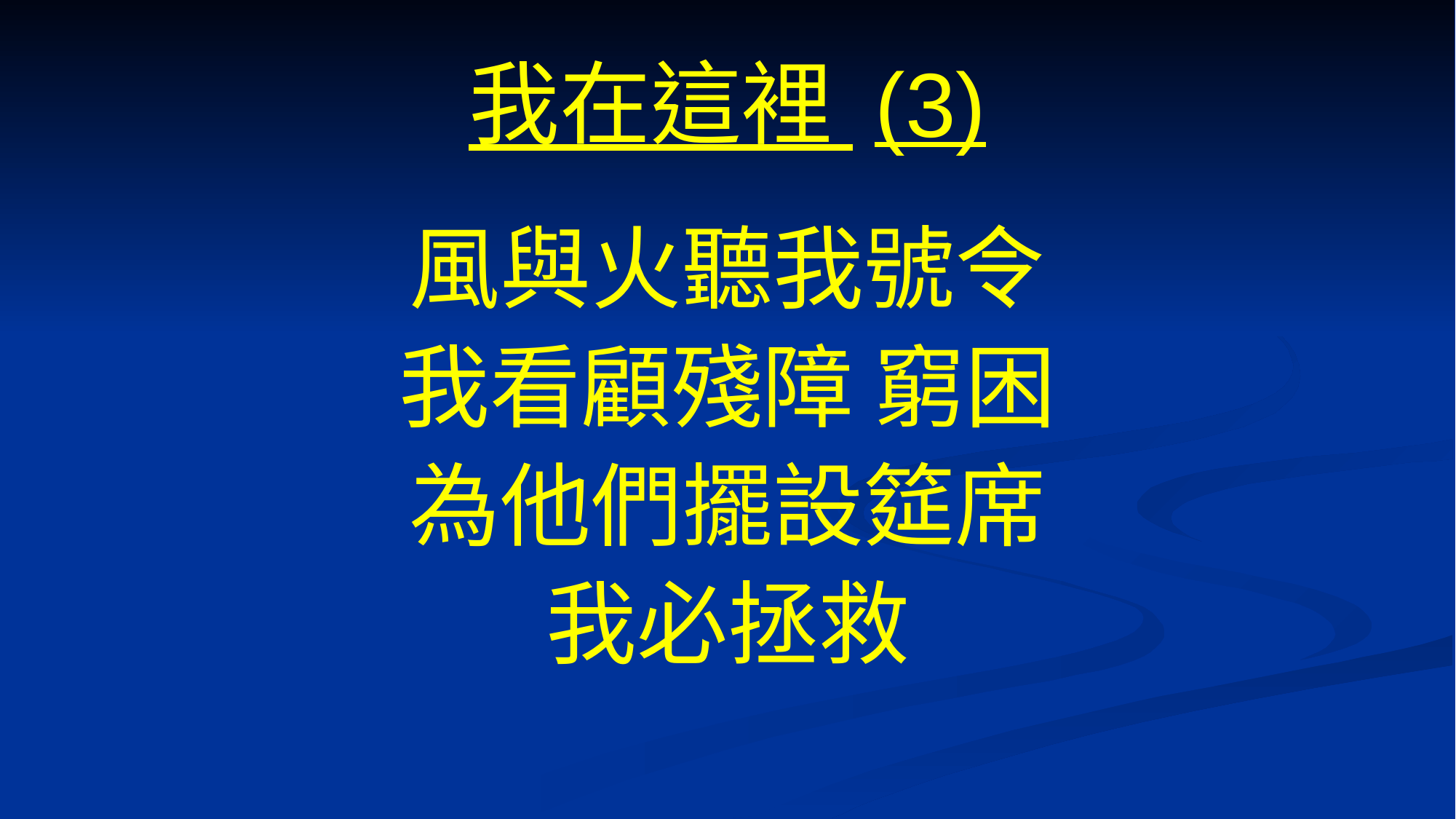

# 我在這裡 (3)
風與火聽我號令
我看顧殘障 窮困
為他們擺設筵席
我必拯救